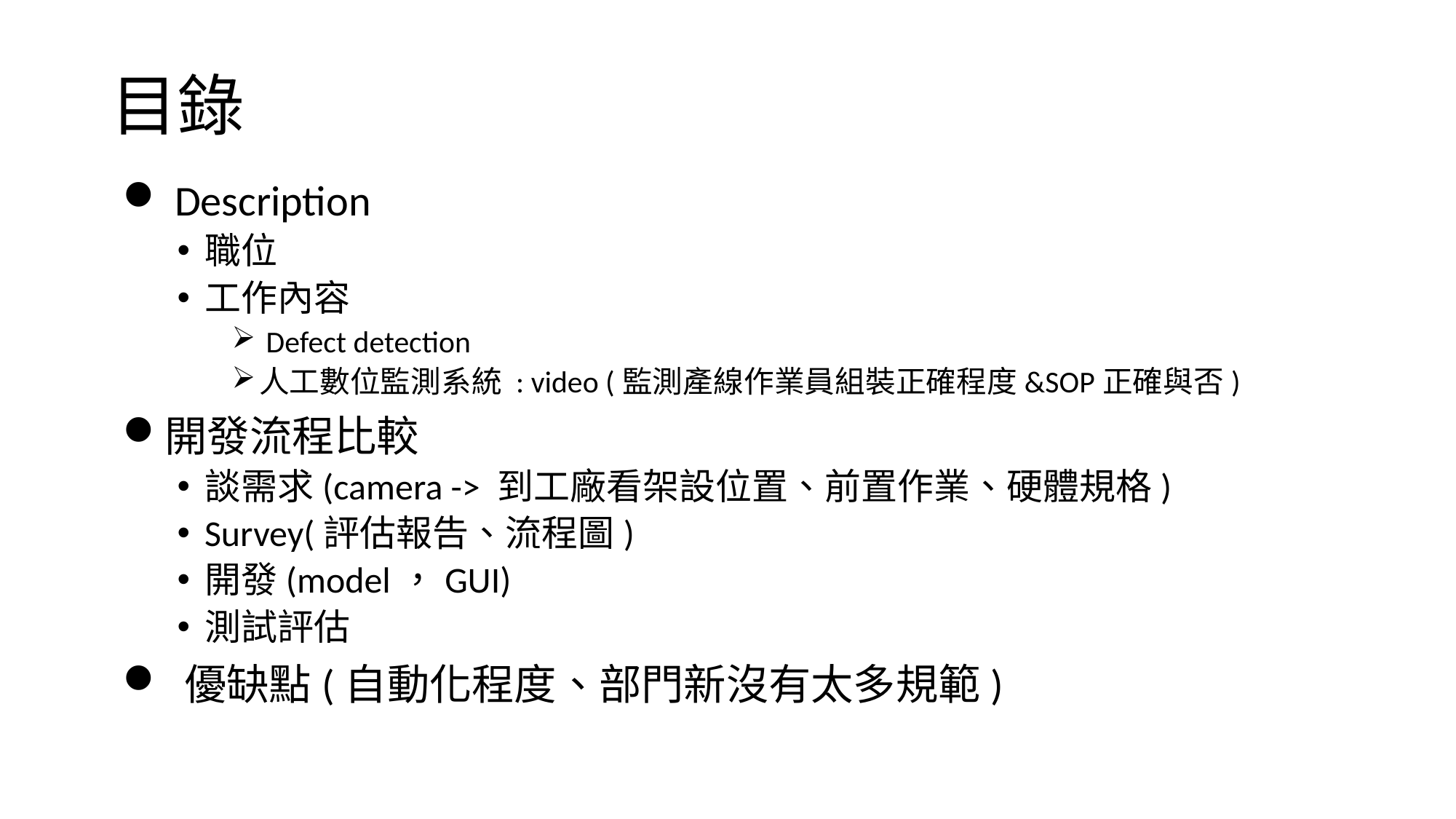

# 目錄
 Description
職位
工作內容
 Defect detection
人工數位監測系統 : video (監測產線作業員組裝正確程度&SOP正確與否)
開發流程比較
談需求(camera -> 到工廠看架設位置、前置作業、硬體規格)
Survey(評估報告、流程圖)
開發(model，GUI)
測試評估
 優缺點(自動化程度、部門新沒有太多規範)